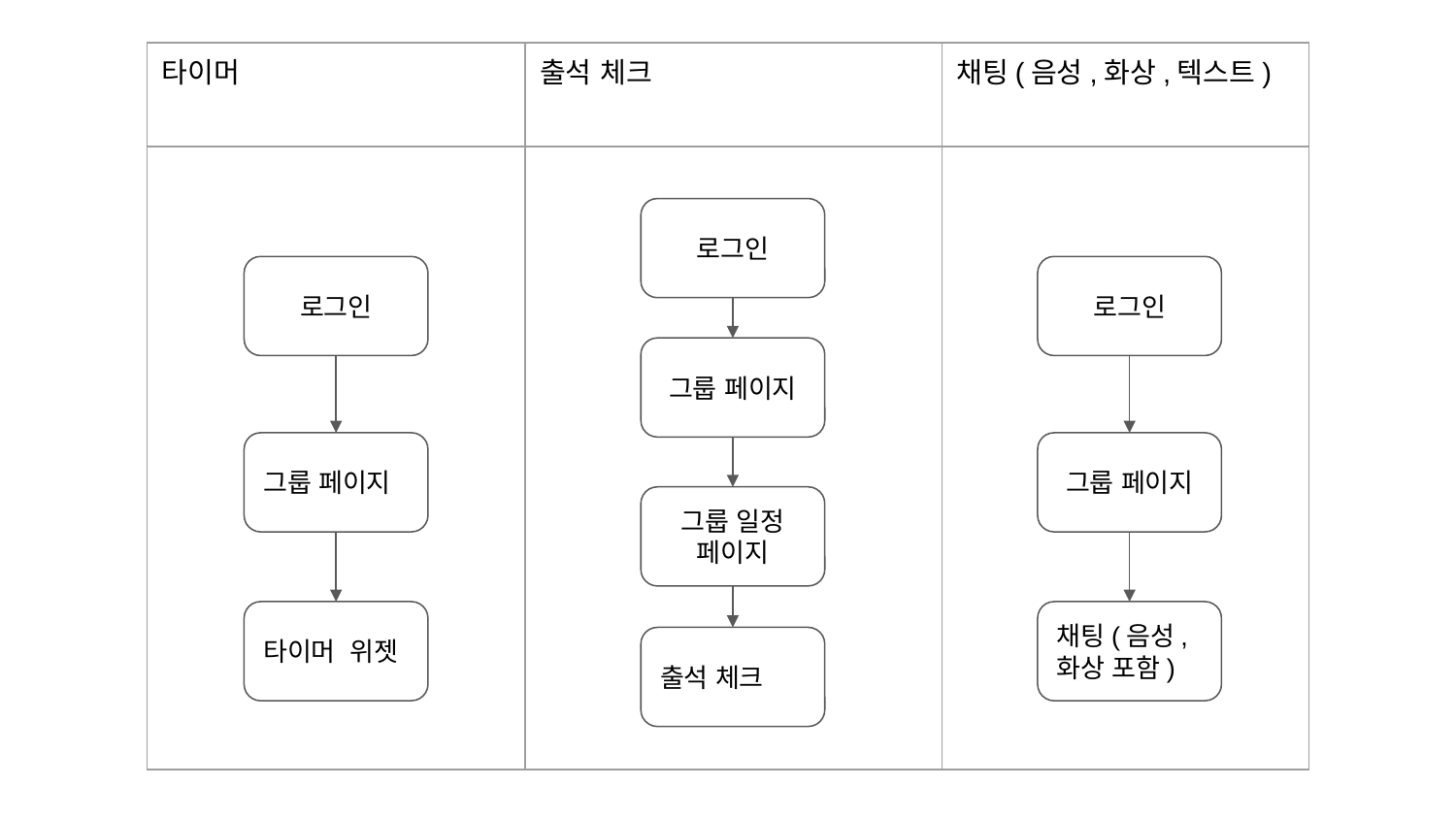

| 타이머 | 출석 체크 | 채팅(음성,화상,텍스트) |
| --- | --- | --- |
|  |  |  |
|  |  |  |
로그인
로그인
로그인
그룹 페이지
그룹 페이지
그룹 페이지
그룹 일정 페이지
채팅(음성,화상 포함)
타이머  위젯
출석 체크